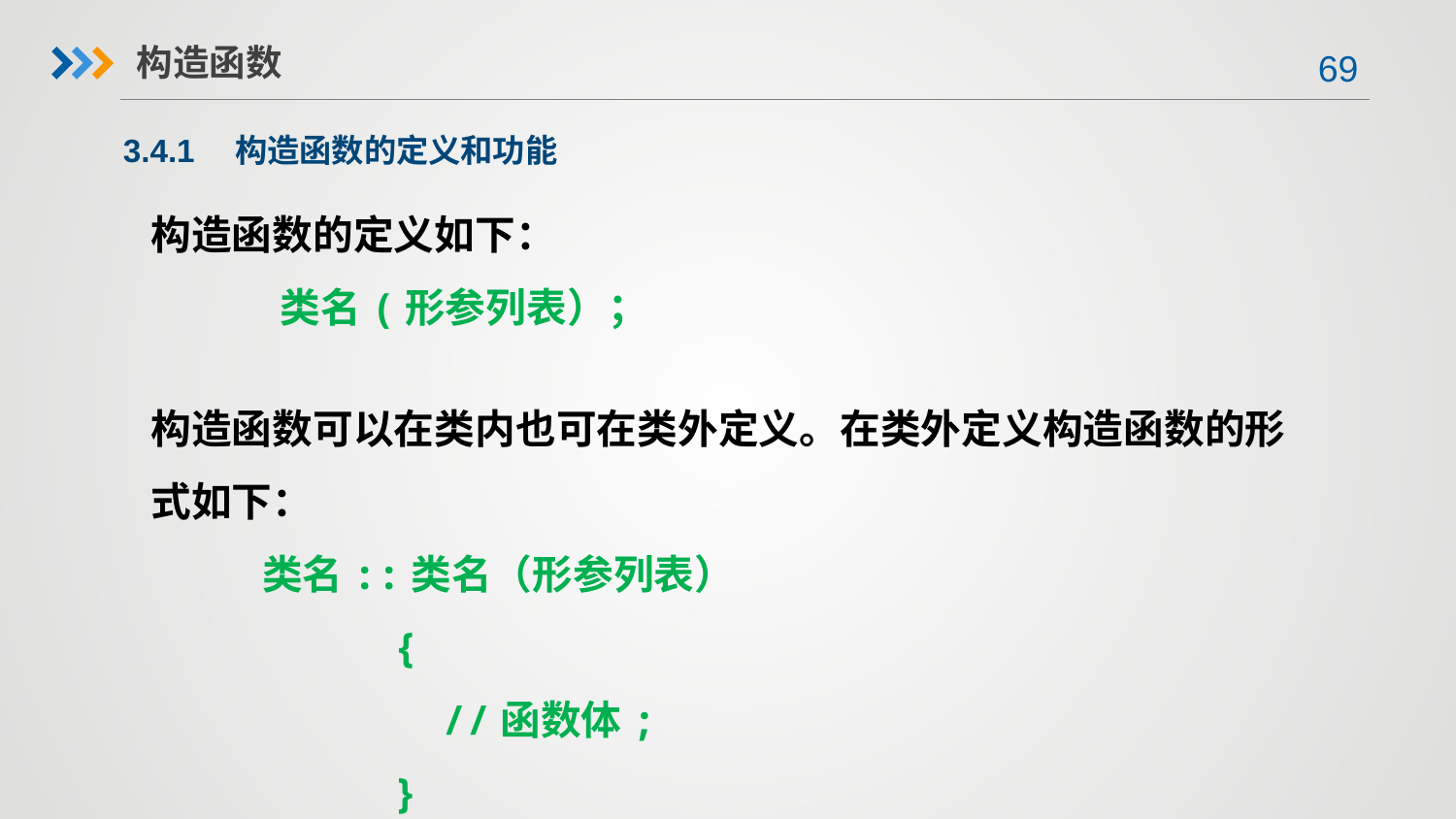

构造函数
3.4.1　构造函数的定义和功能
构造函数的定义如下：
             类名(形参列表）；

构造函数可以在类内也可在类外定义。在类外定义构造函数的形式如下：
           类名::类名（形参列表）
          {
            //函数体;
          }